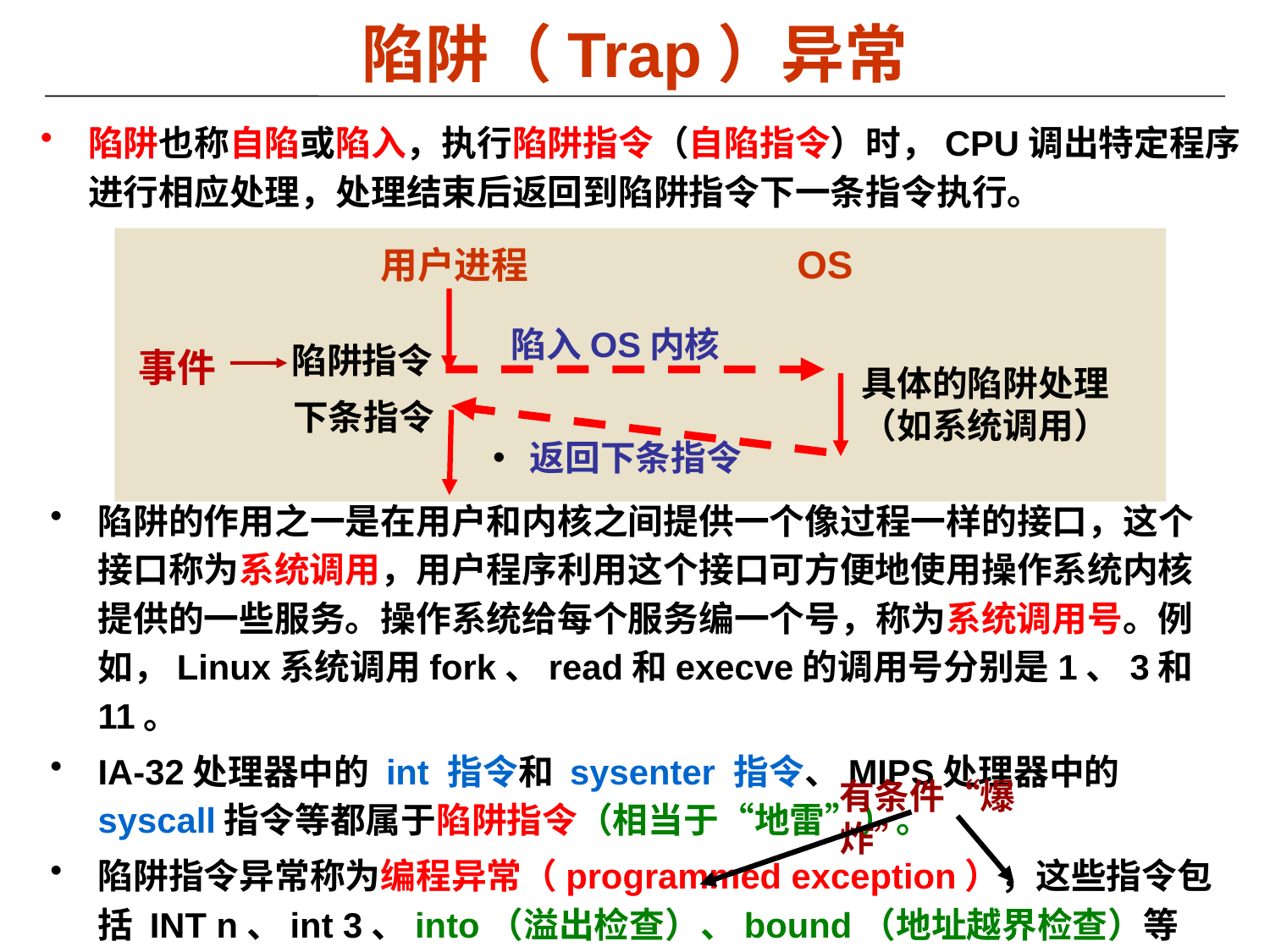

# 陷阱（Trap）异常
陷阱也称自陷或陷入，执行陷阱指令（自陷指令）时，CPU调出特定程序进行相应处理，处理结束后返回到陷阱指令下一条指令执行。

OS
用户进程

陷入OS内核
陷阱指令
事件
具体的陷阱处理（如系统调用）

下条指令

  返回下条指令
陷阱的作用之一是在用户和内核之间提供一个像过程一样的接口，这个接口称为系统调用，用户程序利用这个接口可方便地使用操作系统内核提供的一些服务。操作系统给每个服务编一个号，称为系统调用号。例如，Linux系统调用fork、read和execve的调用号分别是1、3和11。
IA-32处理器中的 int 指令和 sysenter 指令、MIPS处理器中的 syscall指令等都属于陷阱指令（相当于“地雷”）。
陷阱指令异常称为编程异常（programmed exception），这些指令包括 INT n、int 3、into（溢出检查）、bound（地址越界检查）等
有条件“爆炸”